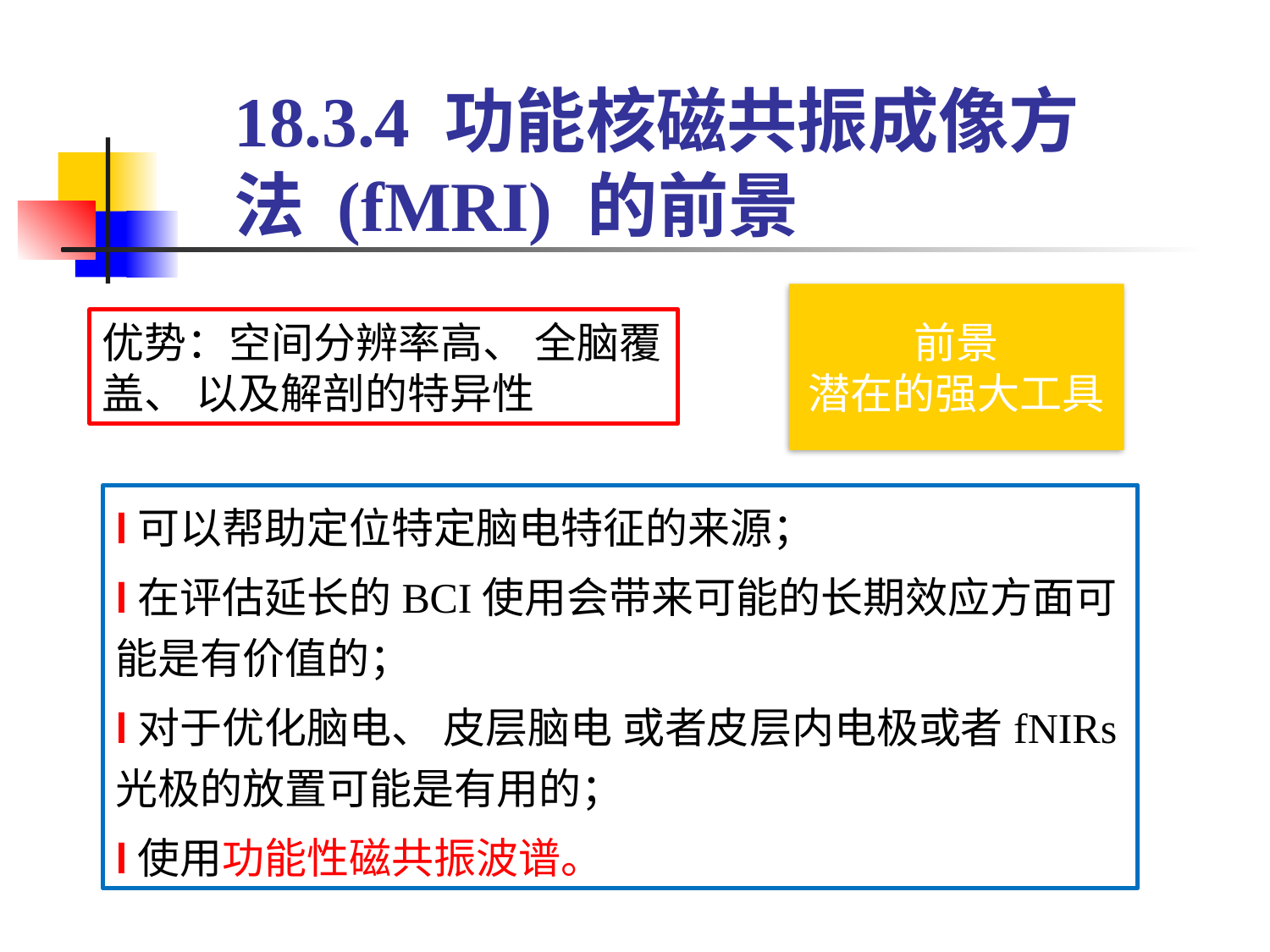

18.3.4 功能核磁共振成像方法 (fMRI) 的前景
前景
潜在的强大工具
优势：空间分辨率高、 全脑覆盖、 以及解剖的特异性
l可以帮助定位特定脑电特征的来源；
l在评估延长的BCI使用会带来可能的长期效应方面可能是有价值的；
l对于优化脑电、 皮层脑电 或者皮层内电极或者fNIRs光极的放置可能是有用的；
l使用功能性磁共振波谱。